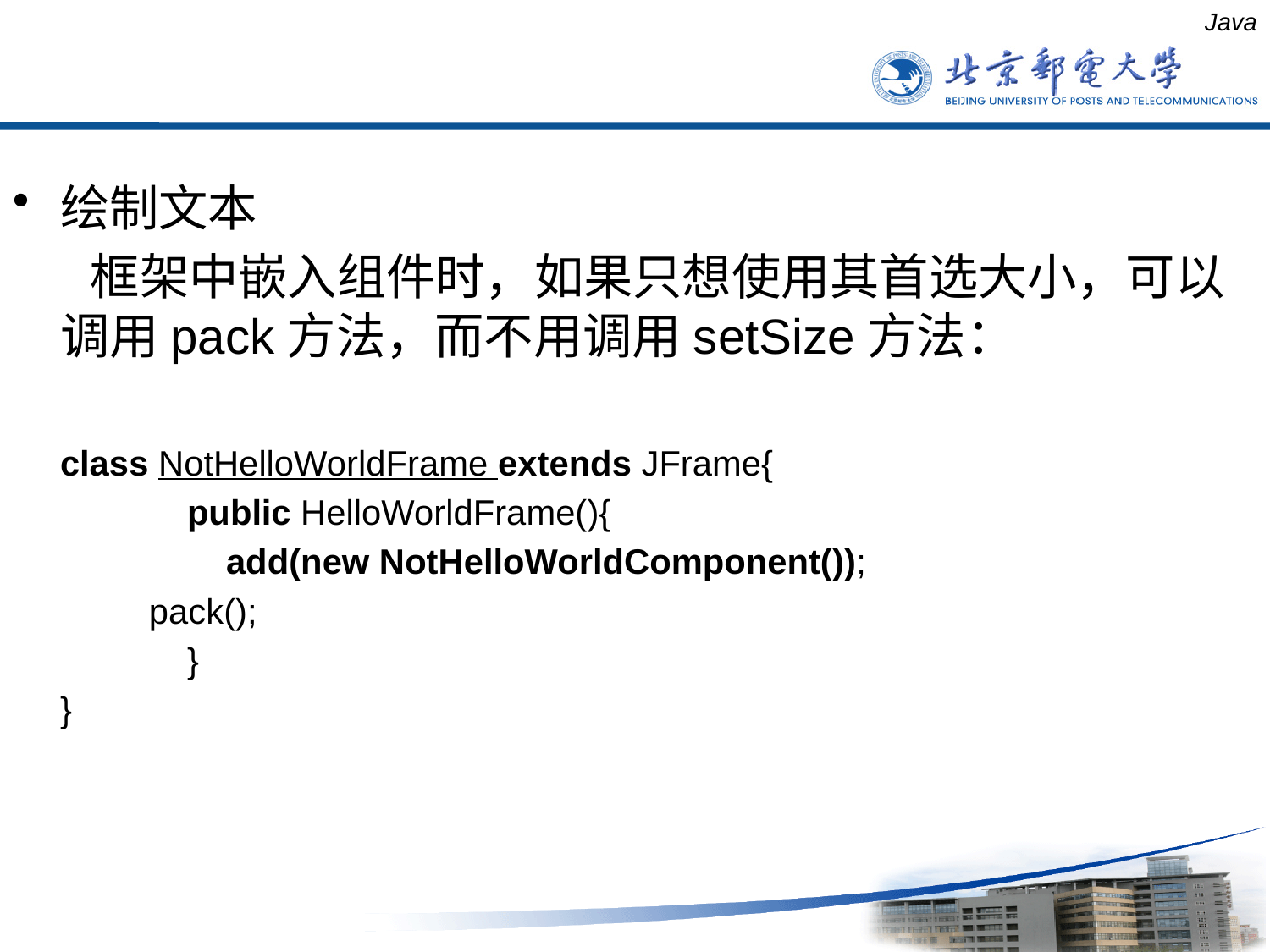

Java
在组件中显示信息
绘制文本
      框架中嵌入组件时，如果只想使用其首选大小，可以调用pack方法，而不用调用setSize方法：

	class NotHelloWorldFrame extends JFrame{
		public HelloWorldFrame(){
		    add(new NotHelloWorldComponent());
              pack();
		}
	}